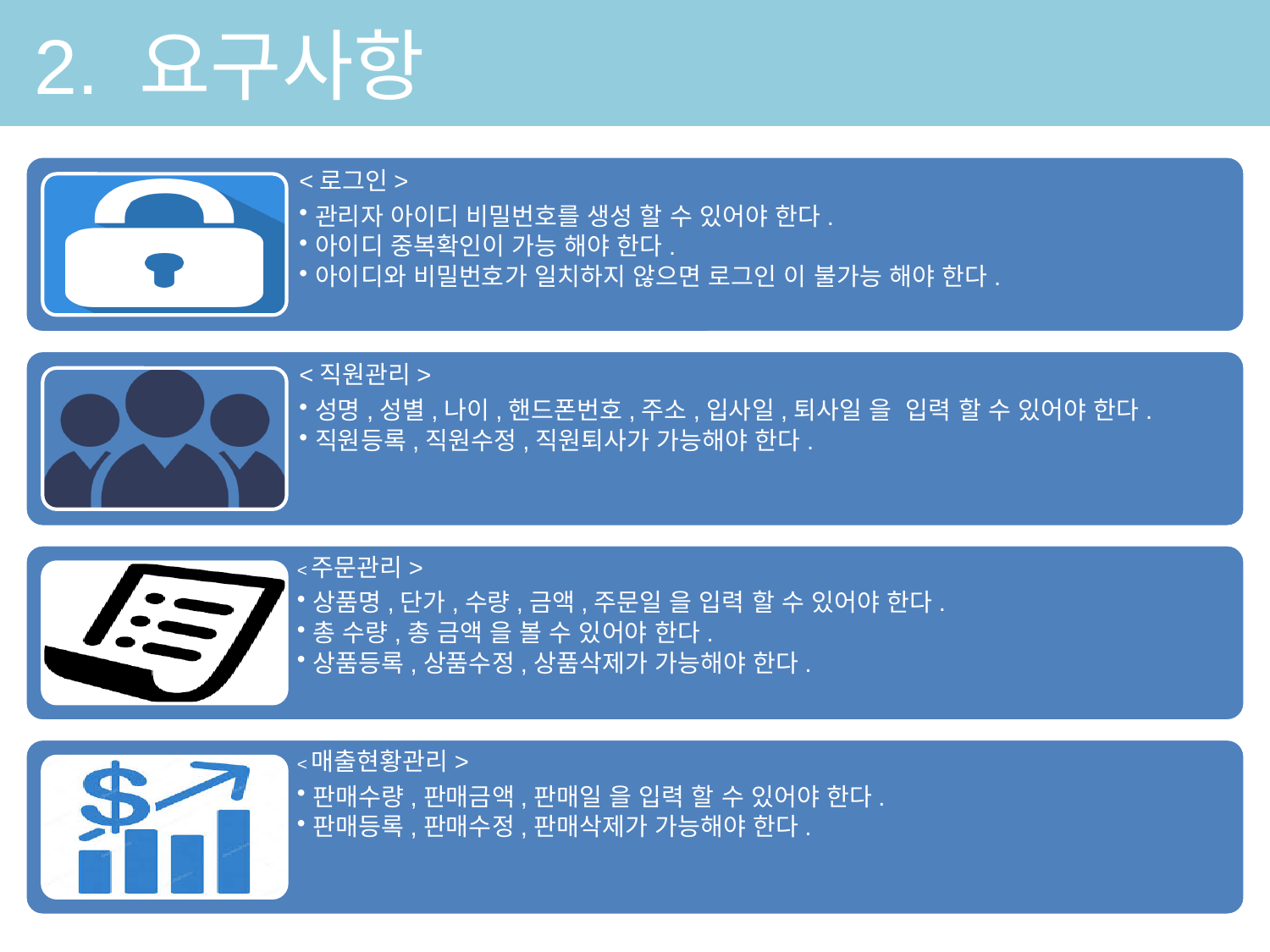

# 2. 요구사항
<로그인>
관리자 아이디 비밀번호를 생성 할 수 있어야 한다.
아이디 중복확인이 가능 해야 한다.
아이디와 비밀번호가 일치하지 않으면 로그인 이 불가능 해야 한다.
<직원관리>
성명,성별,나이,핸드폰번호,주소,입사일,퇴사일 을  입력 할 수 있어야 한다.
직원등록,직원수정,직원퇴사가 가능해야 한다.
<주문관리>
상품명,단가,수량,금액,주문일 을 입력 할 수 있어야 한다.
총 수량,총 금액 을 볼 수 있어야 한다.
상품등록,상품수정,상품삭제가 가능해야 한다.
<매출현황관리>
판매수량,판매금액,판매일 을 입력 할 수 있어야 한다.
판매등록,판매수정,판매삭제가 가능해야 한다.